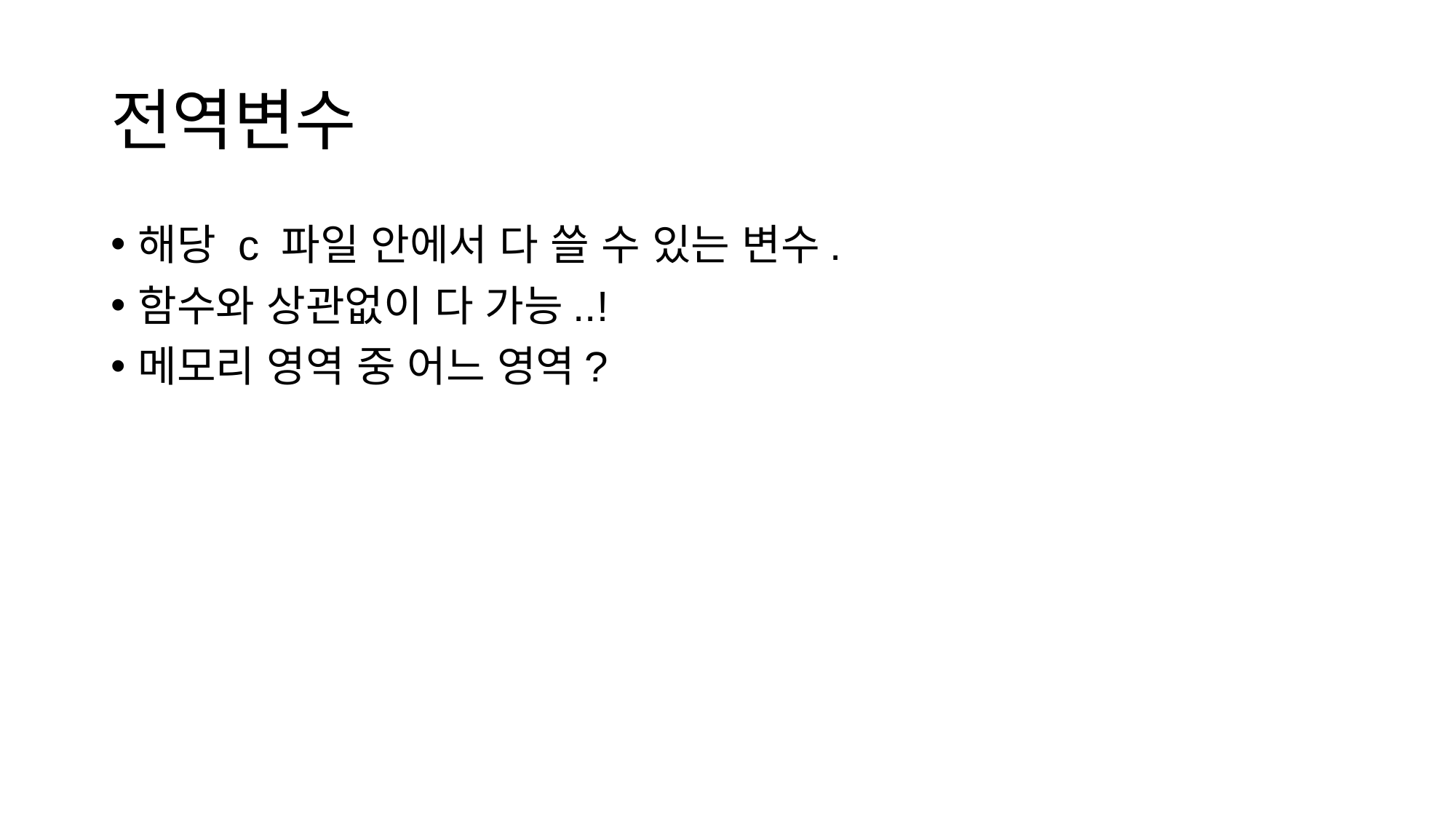

# 전역변수
해당 c 파일 안에서 다 쓸 수 있는 변수.
함수와 상관없이 다 가능..!
메모리 영역 중 어느 영역?